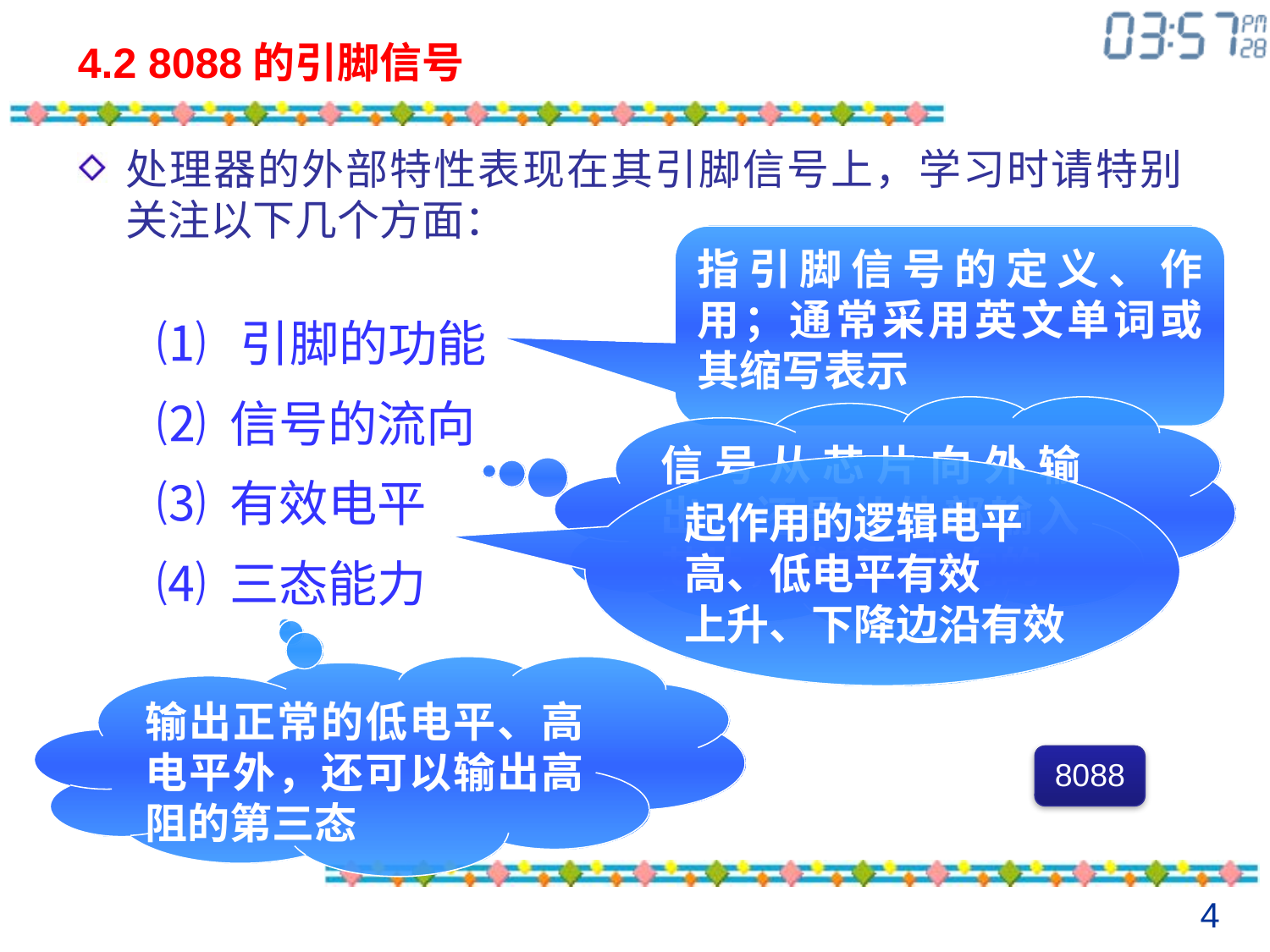

# 4.2 8088的引脚信号
处理器的外部特性表现在其引脚信号上，学习时请特别关注以下几个方面：
指引脚信号的定义、作用；通常采用英文单词或其缩写表示
⑴  引脚的功能
⑵ 信号的流向
信号从芯片向外输出，还是从外部输入芯片，或者是双向的
起作用的逻辑电平
高、低电平有效
上升、下降边沿有效
⑶ 有效电平
⑷ 三态能力
输出正常的低电平、高电平外，还可以输出高阻的第三态
8088